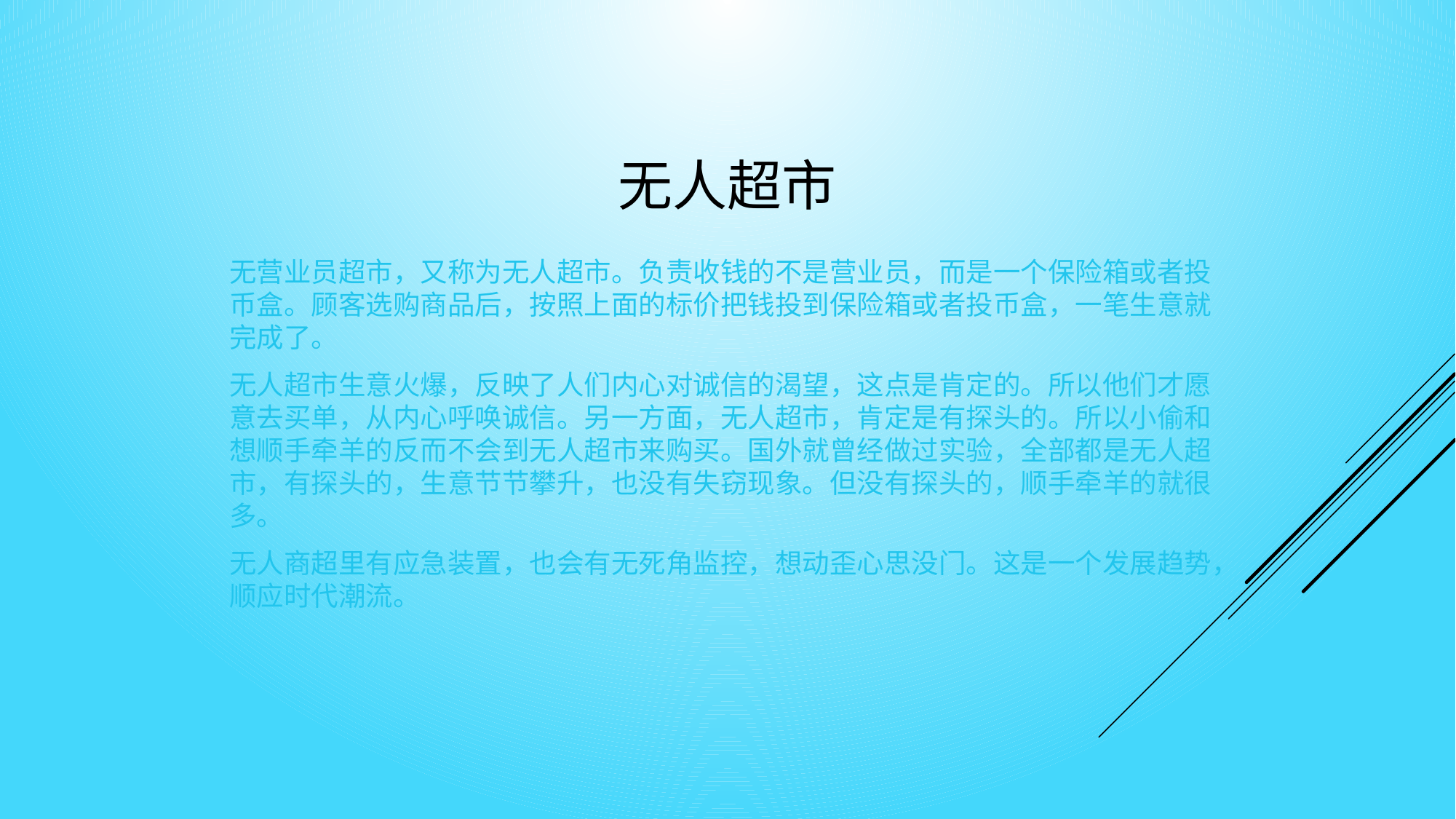

# 无人超市
无营业员超市，又称为无人超市。负责收钱的不是营业员，而是一个保险箱或者投币盒。顾客选购商品后，按照上面的标价把钱投到保险箱或者投币盒，一笔生意就完成了。
无人超市生意火爆，反映了人们内心对诚信的渴望，这点是肯定的。所以他们才愿意去买单，从内心呼唤诚信。另一方面，无人超市，肯定是有探头的。所以小偷和想顺手牵羊的反而不会到无人超市来购买。国外就曾经做过实验，全部都是无人超市，有探头的，生意节节攀升，也没有失窃现象。但没有探头的，顺手牵羊的就很多。
无人商超里有应急装置，也会有无死角监控，想动歪心思没门。这是一个发展趋势，顺应时代潮流。